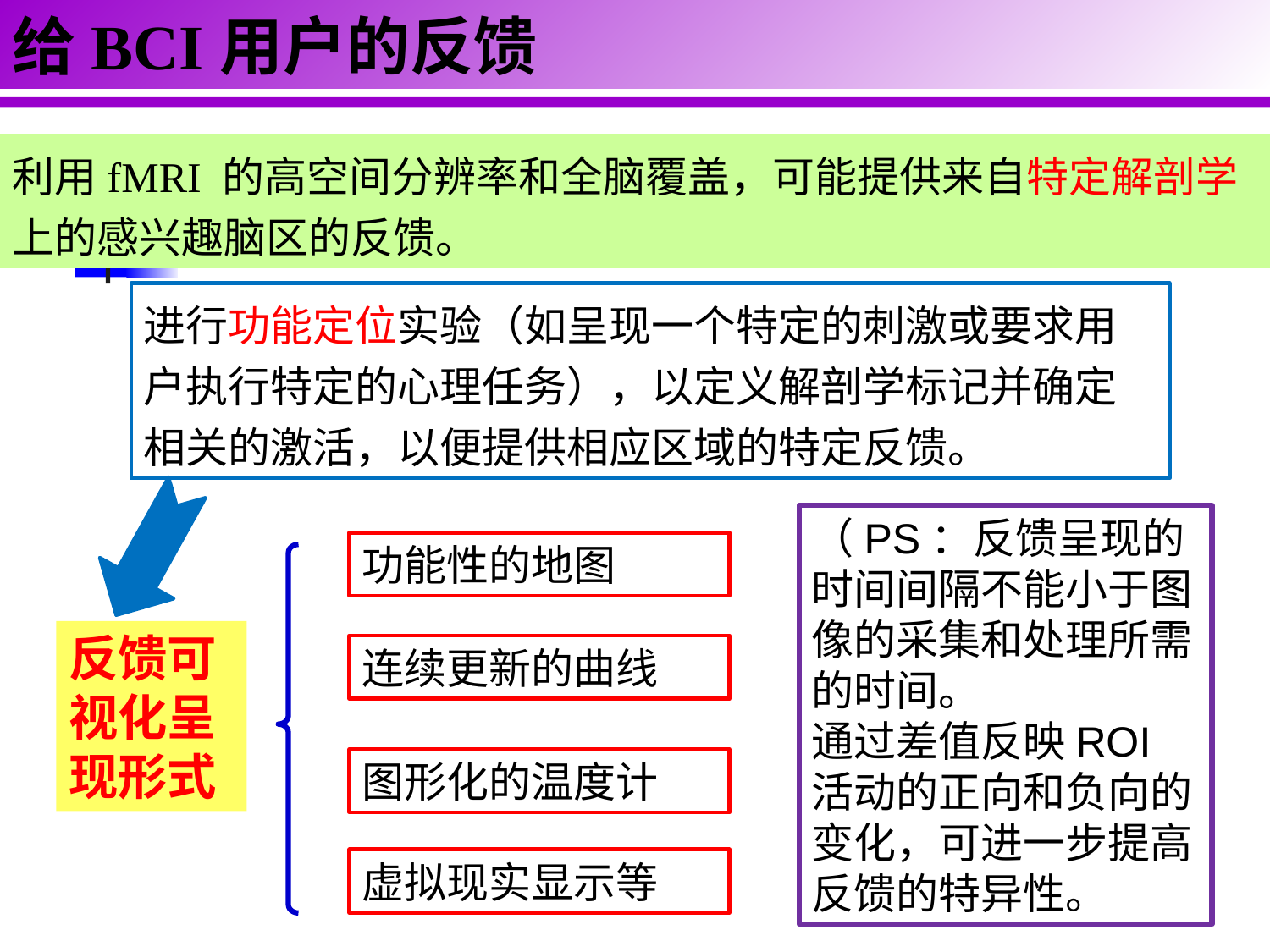

给BCI用户的反馈

利用fMRI 的高空间分辨率和全脑覆盖，可能提供来自特定解剖学上的感兴趣脑区的反馈。
进行功能定位实验（如呈现一个特定的刺激或要求用户执行特定的心理任务），以定义解剖学标记并确定相关的激活，以便提供相应区域的特定反馈。
（PS：反馈呈现的时间间隔不能小于图像的采集和处理所需的时间。
通过差值反映ROI活动的正向和负向的变化，可进一步提高反馈的特异性。

功能性的地图

连续更新的曲线
图形化的温度计
虚拟现实显示等
反馈可视化呈现形式